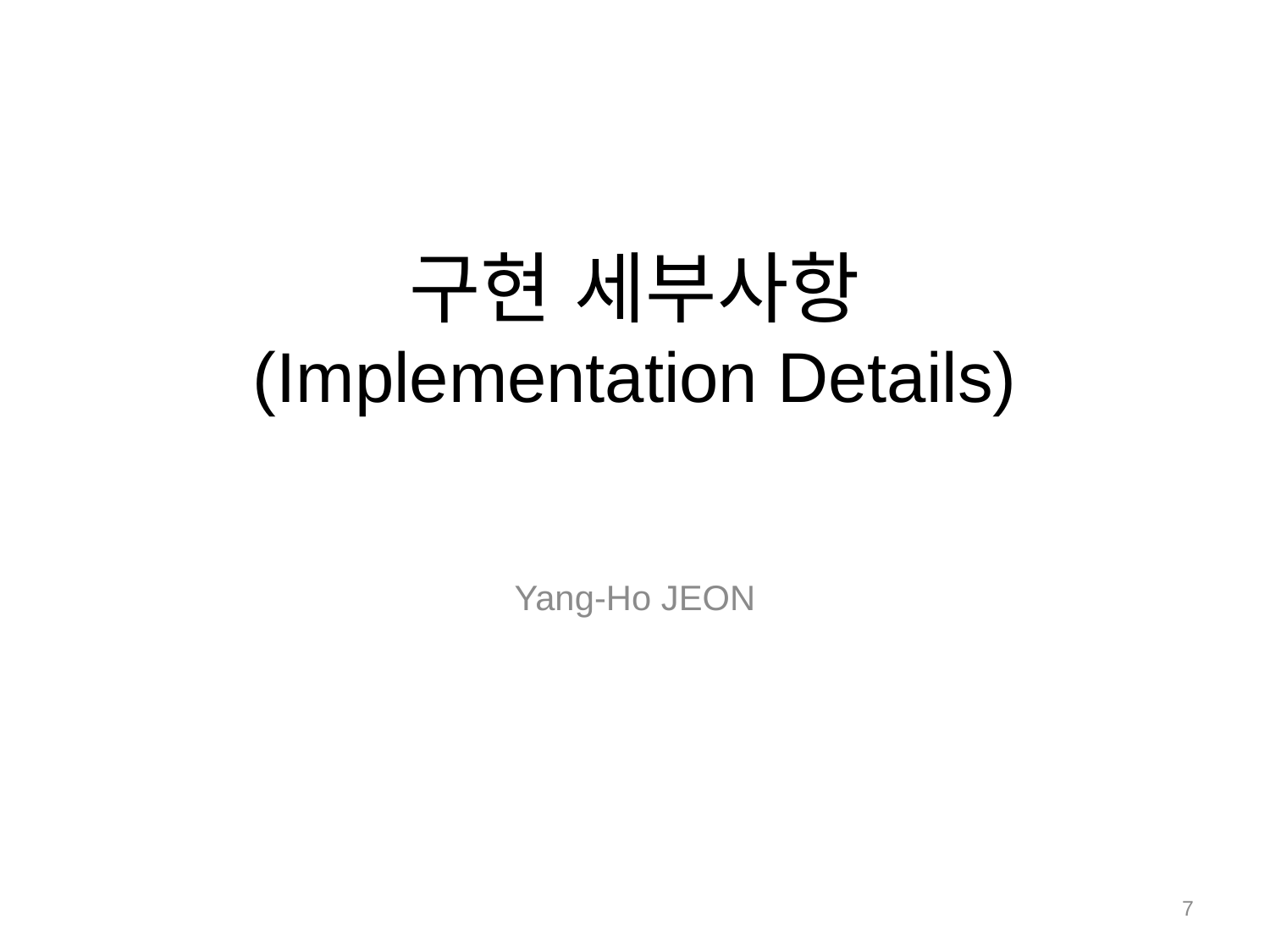

# 구현 세부사항 (Implementation Details)
Yang-Ho JEON

7